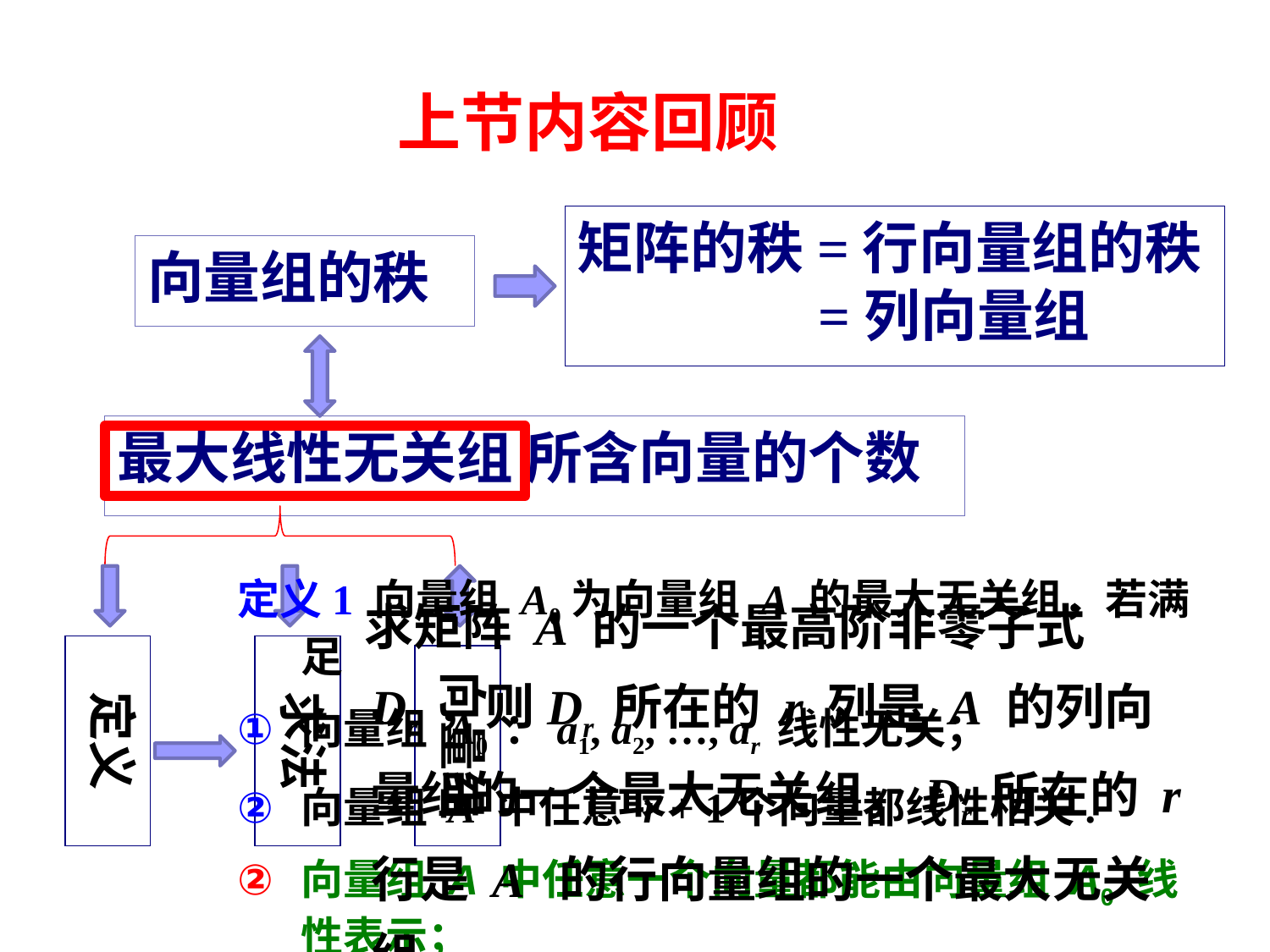

上节内容回顾
矩阵的秩=行向量组的秩
                 =列向量组
向量组的秩

最大线性无关组 所含向量的个数

定义1 向量组 A0为向量组 A 的最大无关组，若满足
向量组 A0 ：a1, a2, …, ar 线性无关；
向量组 A 中任意 r + 1个向量都线性相关.
向量组 A 中任意一个向量都能由向量组 A0 线性表示；

    求矩阵 A 的一个最高阶非零子式Dr ，则Dr 所在的 r 列是 A 的列向量组的一个最大无关组，Dr 所在的 r 行是 A  的行向量组的一个最大无关组．
定义
求法
向量组